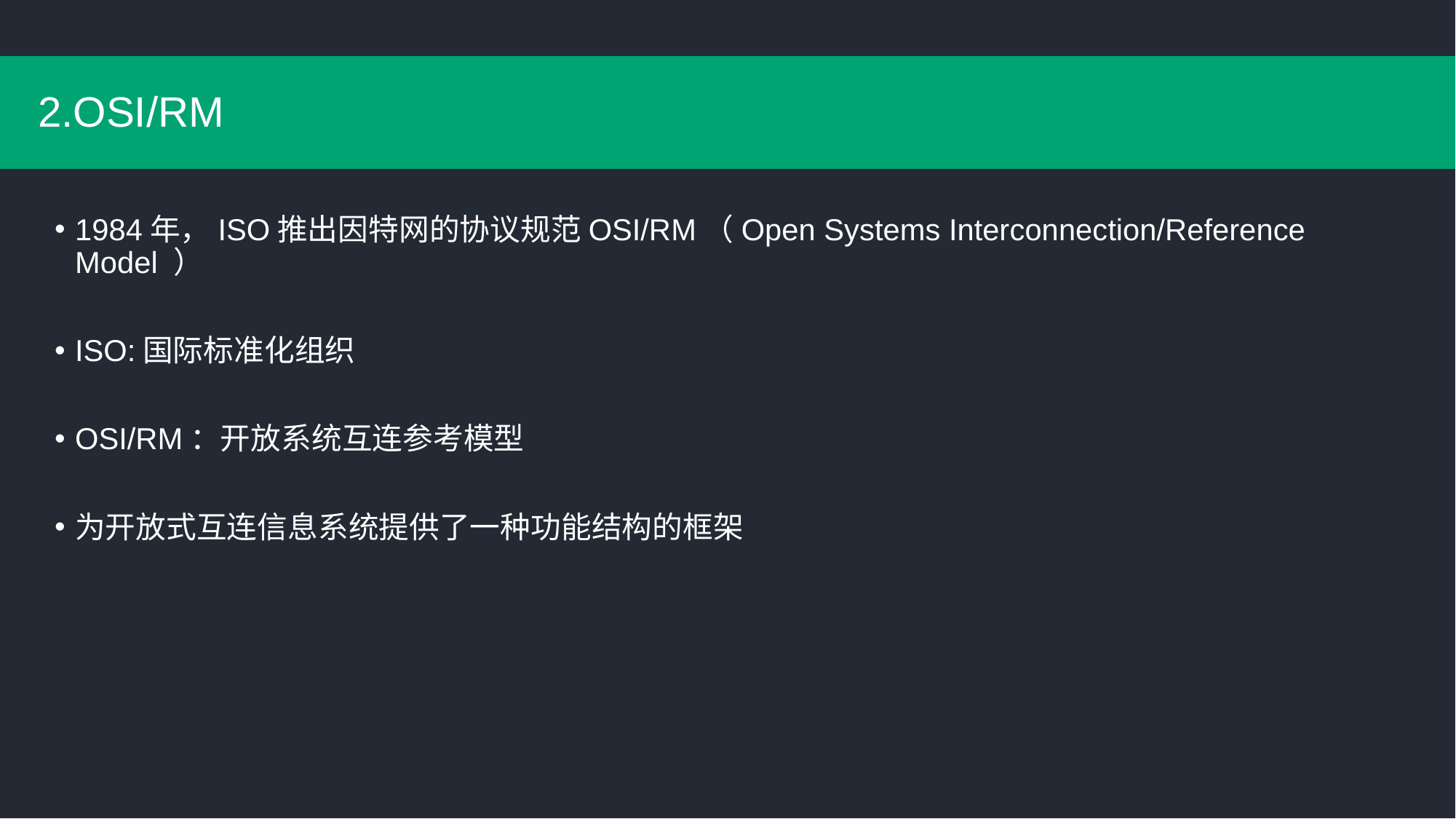

# 2.OSI/RM
1984年，ISO推出因特网的协议规范OSI/RM（Open Systems Interconnection/Reference Model ）

ISO:国际标准化组织

OSI/RM：开放系统互连参考模型

为开放式互连信息系统提供了一种功能结构的框架